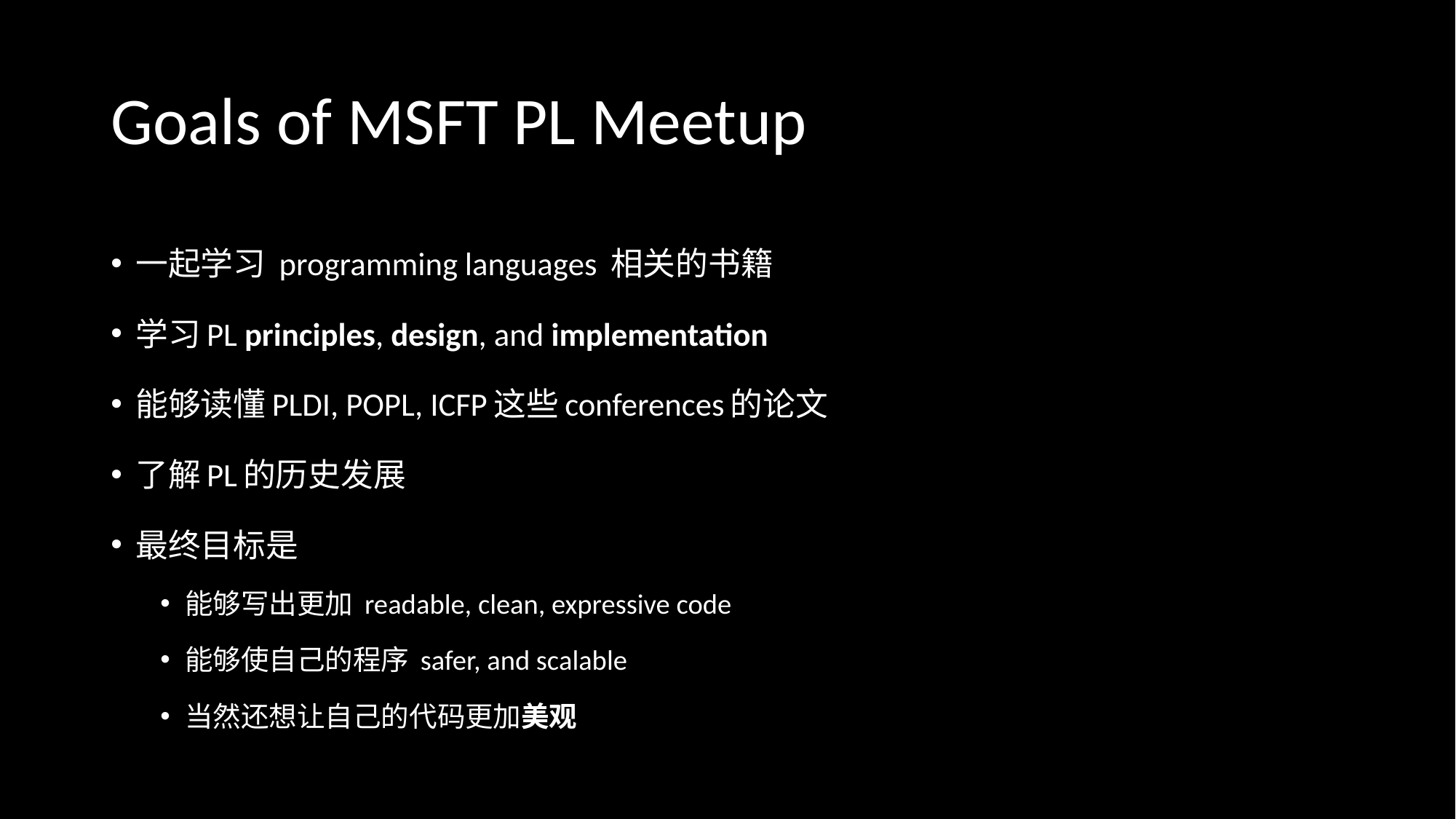

# Goals of MSFT PL Meetup
一起学习 programming languages 相关的书籍
学习PL principles, design, and implementation
能够读懂PLDI, POPL, ICFP这些conferences的论文
了解PL的历史发展
最终目标是
能够写出更加 readable, clean, expressive code
能够使自己的程序 safer, and scalable
当然还想让自己的代码更加美观